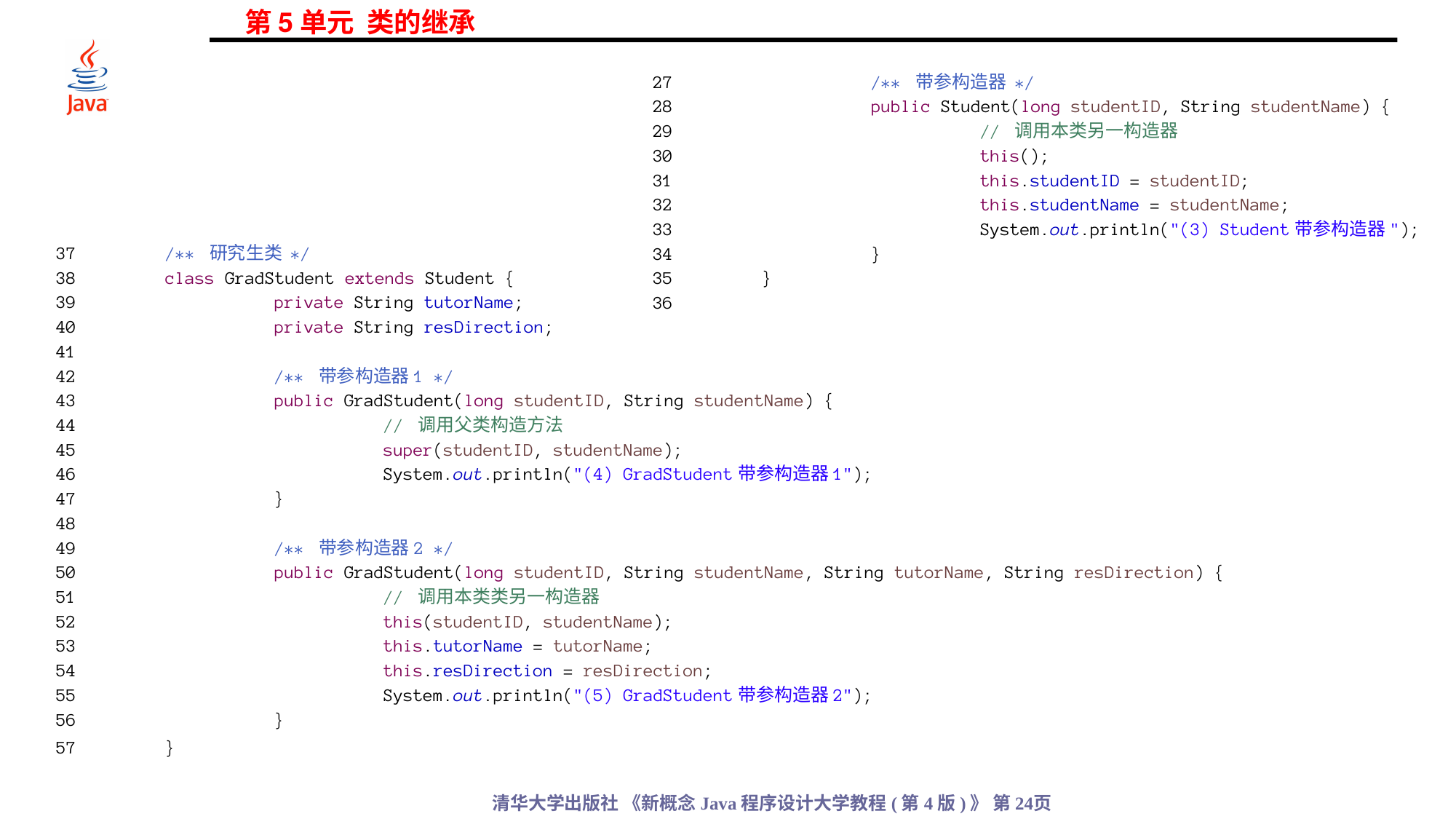

27		/** 带参构造器 */
28		public Student(long studentID, String studentName) {
29			// 调用本类另一构造器
30			this();
31			this.studentID = studentID;
32			this.studentName = studentName;
33			System.out.println("(3) Student带参构造器");
34		}
35	}
36

37	/** 研究生类 */
38	class GradStudent extends Student {
39		private String tutorName;
40		private String resDirection;
41
42		/** 带参构造器1 */
43		public GradStudent(long studentID, String studentName) {
44			// 调用父类构造方法
45			super(studentID, studentName);
46			System.out.println("(4) GradStudent带参构造器1");
47		}
48
49		/** 带参构造器2 */
50		public GradStudent(long studentID, String studentName, String tutorName, String resDirection) {
51			// 调用本类类另一构造器
52			this(studentID, studentName);
53			this.tutorName = tutorName;
54			this.resDirection = resDirection;
55			System.out.println("(5) GradStudent带参构造器2");
56		}
57	}